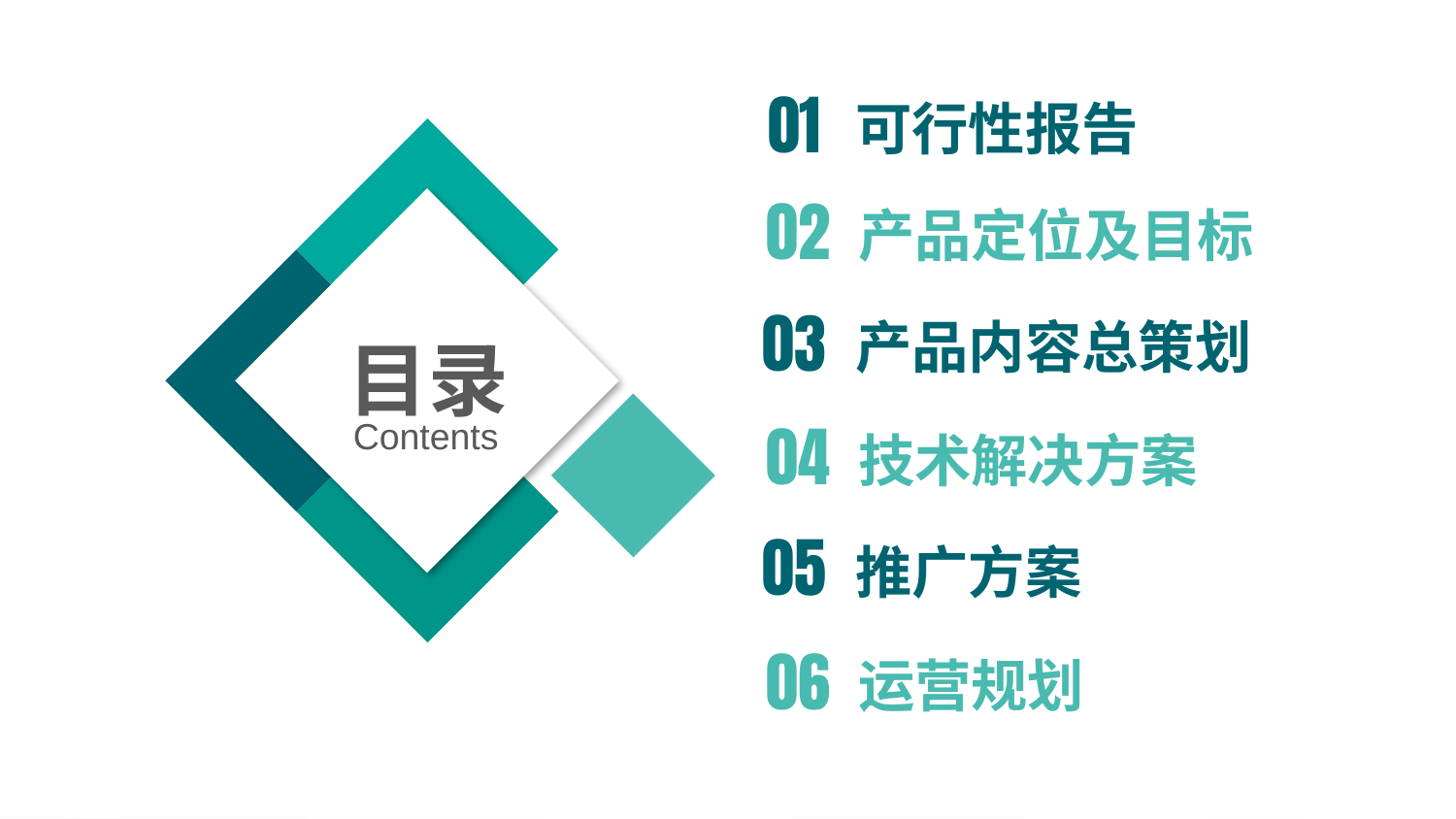

可行性报告
01

02
产品定位及目标
产品内容总策划
03
目录
Contents
04
技术解决方案
推广方案
05
06
运营规划